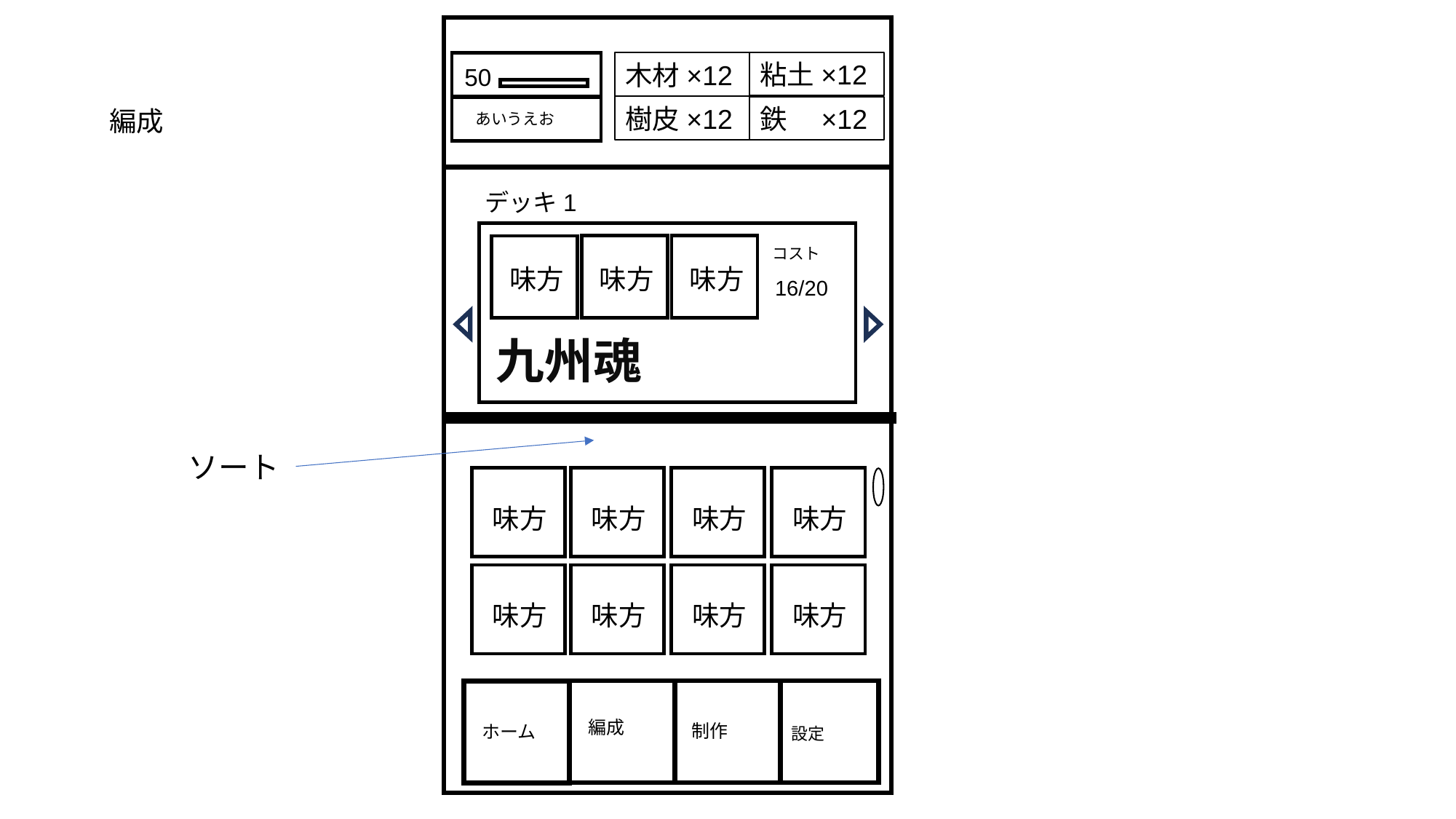

粘土×12
木材×12

50

樹皮×12

鉄　×12
編成
あいうえお
デッキ1

コスト
味方
味方
味方
16/20

九州魂

ソート

味方
味方
味方
味方

味方
味方
味方
味方

編成
制作
ホーム
設定